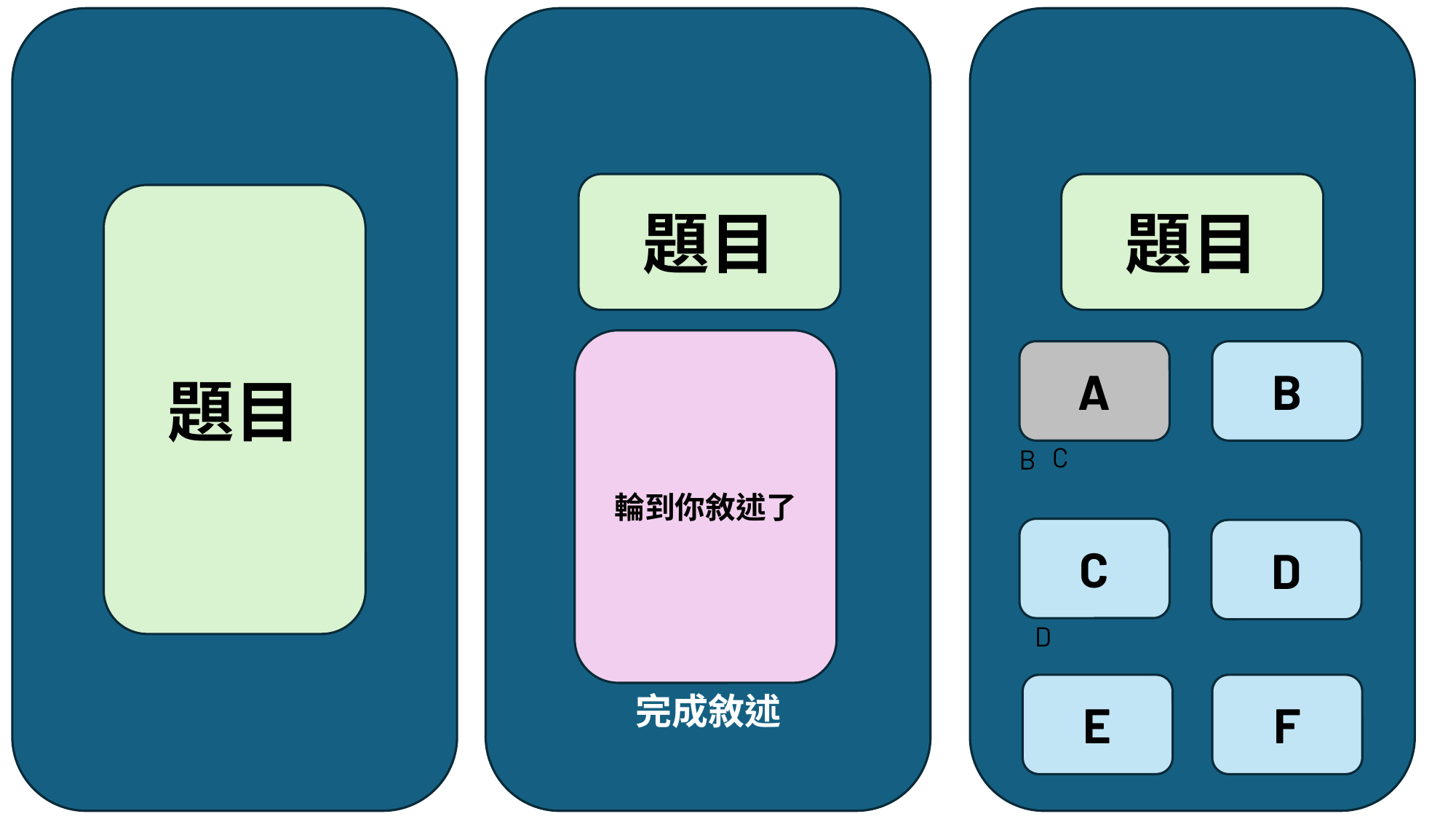

題目
題目
題目
輪到你敘述了
A
B
C
B
C
D
D
E
F
完成敘述